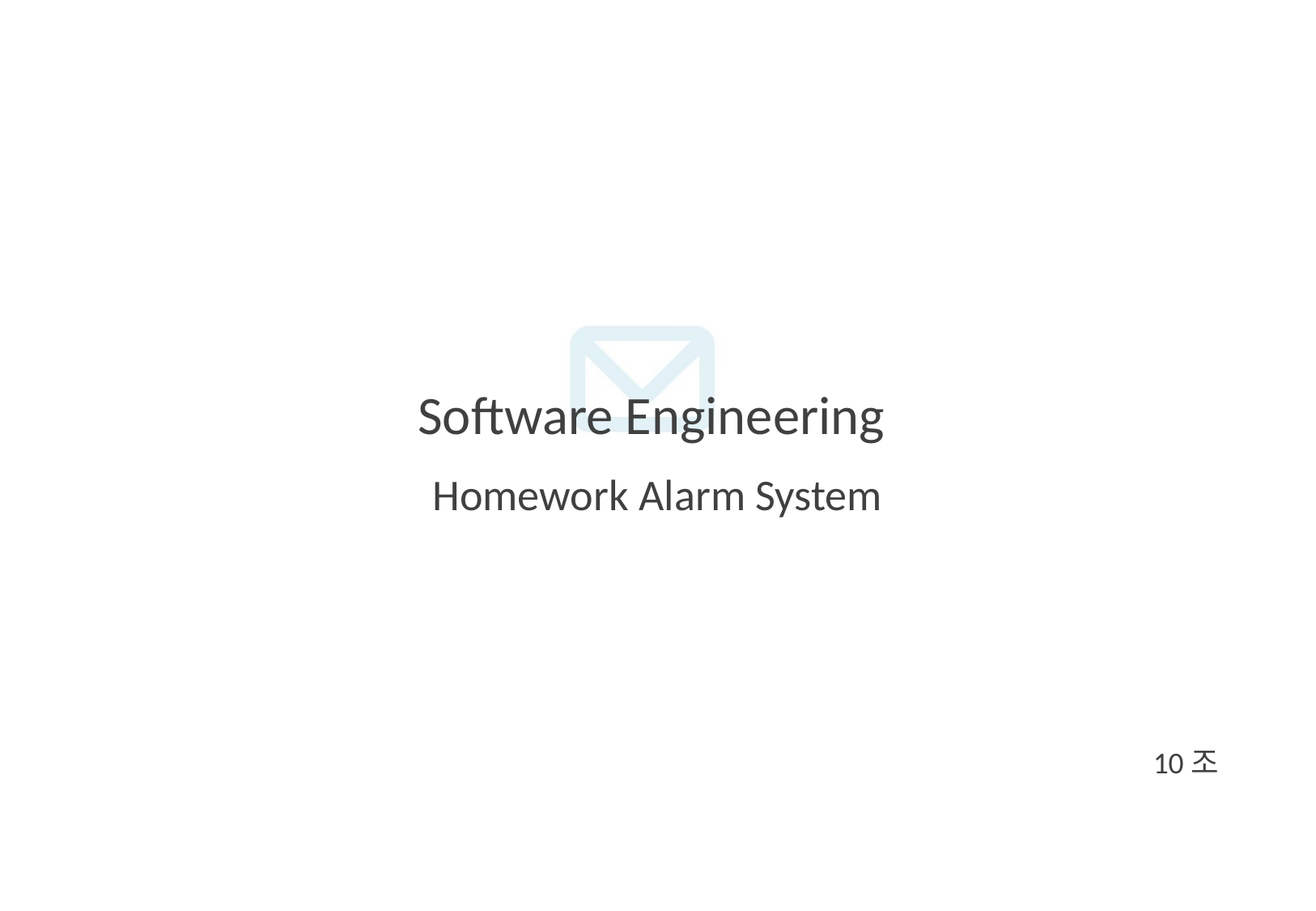

# Software Engineering
Homework Alarm System
10조